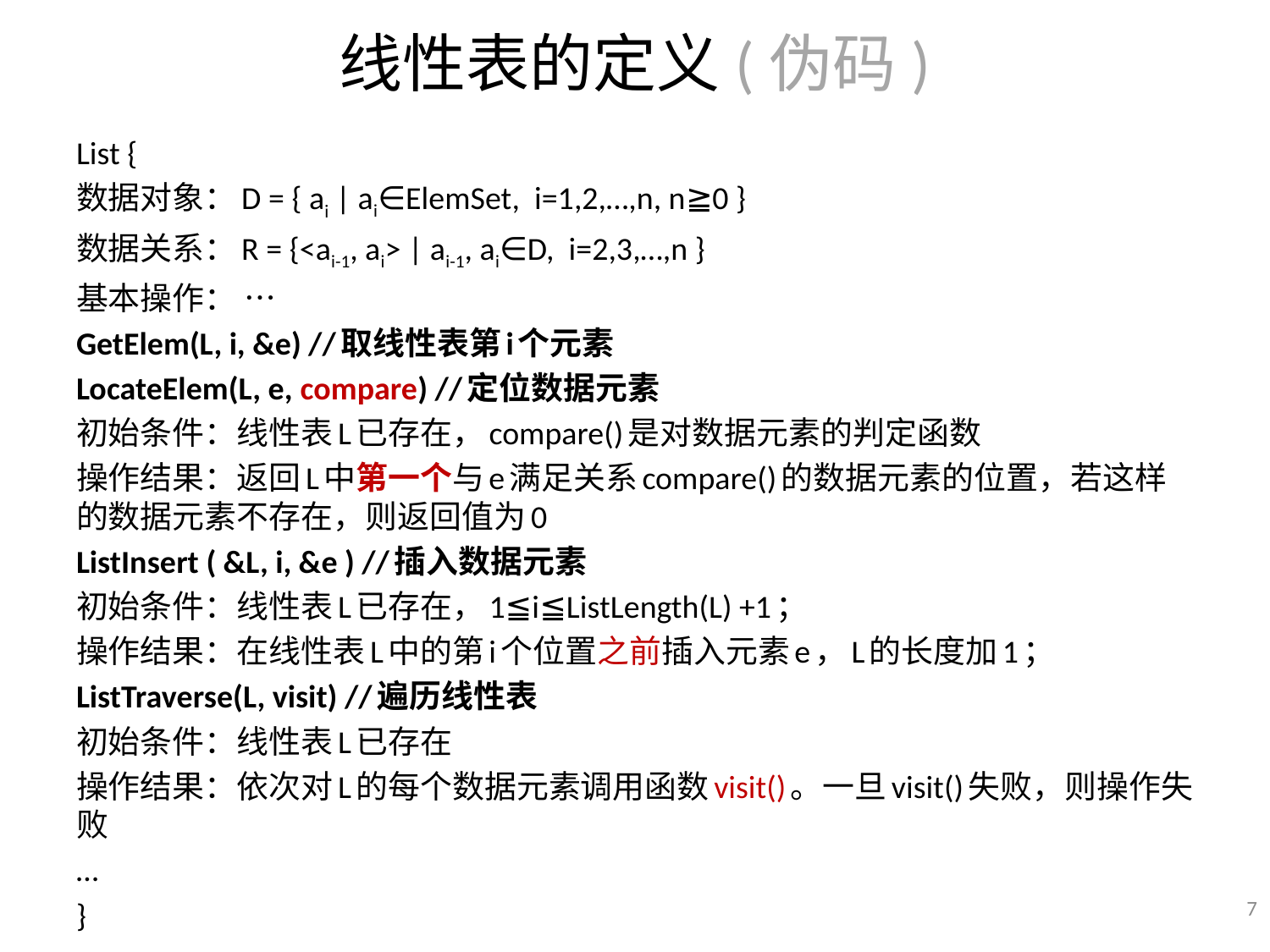

# 线性表的定义(伪码)
List {
数据对象：D = { ai | ai∈ElemSet,  i=1,2,…,n, n≧0 }
数据关系：R = {<ai-1, ai> | ai-1, ai∈D,  i=2,3,…,n }
基本操作： …
GetElem(L, i, &e) //取线性表第i个元素
LocateElem(L, e, compare) //定位数据元素
初始条件：线性表L已存在，compare()是对数据元素的判定函数
操作结果：返回L中第一个与e满足关系compare()的数据元素的位置，若这样的数据元素不存在，则返回值为0
ListInsert ( &L, i, &e ) //插入数据元素
初始条件：线性表L已存在，1≦i≦ListLength(L) +1；
操作结果：在线性表L中的第i个位置之前插入元素e，L的长度加1；
ListTraverse(L, visit) //遍历线性表
初始条件：线性表L已存在
操作结果：依次对L的每个数据元素调用函数visit()。一旦visit()失败，则操作失败
…
}

7